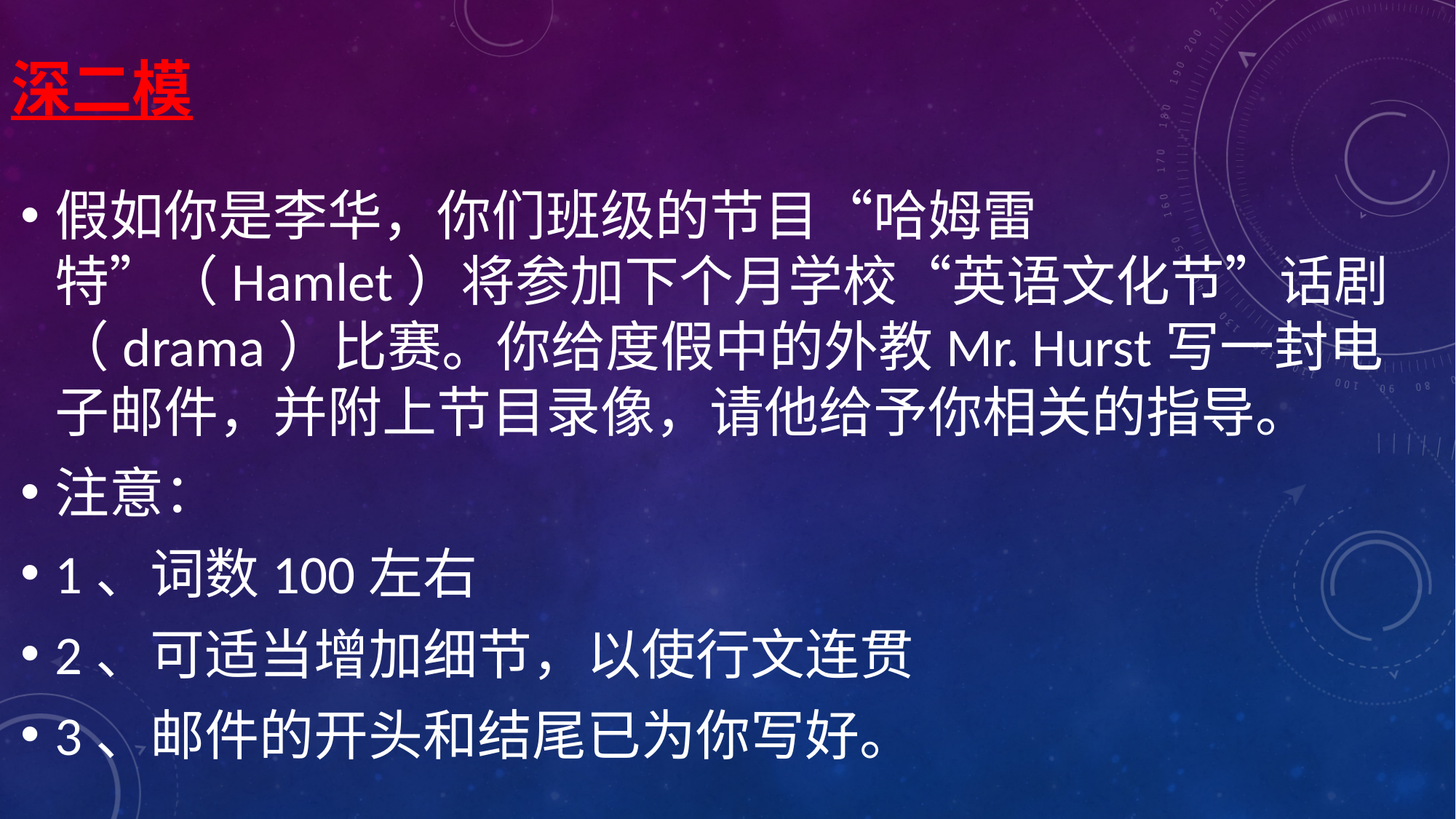

# 深二模
假如你是李华，你们班级的节目“哈姆雷特”（Hamlet）将参加下个月学校“英语文化节”话剧（drama）比赛。你给度假中的外教Mr. Hurst写一封电子邮件，并附上节目录像，请他给予你相关的指导。
注意：
1、词数100左右
2、可适当增加细节，以使行文连贯
3、邮件的开头和结尾已为你写好。